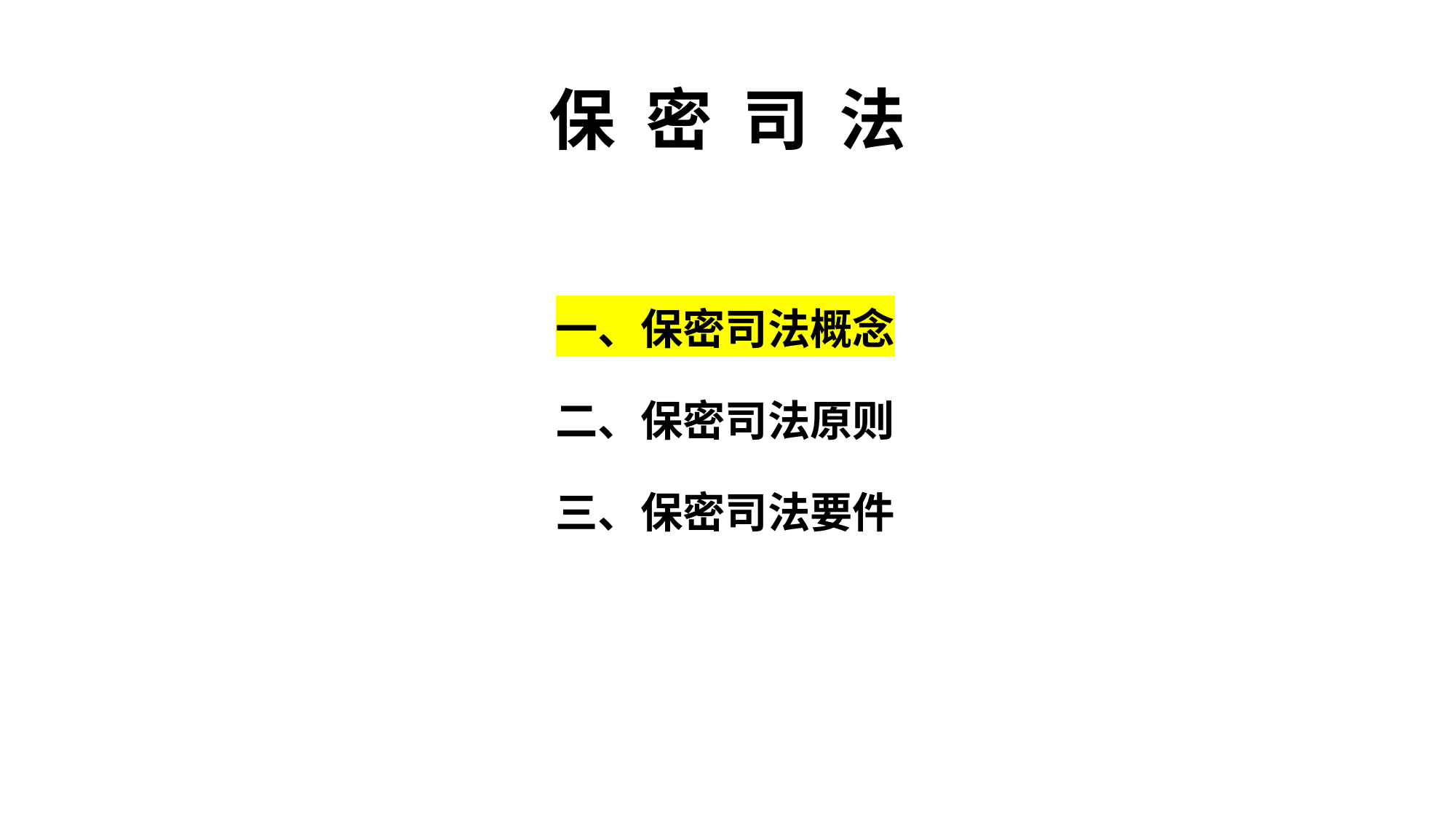

# 保  密  司  法
一、保密司法概念
二、保密司法原则
三、保密司法要件